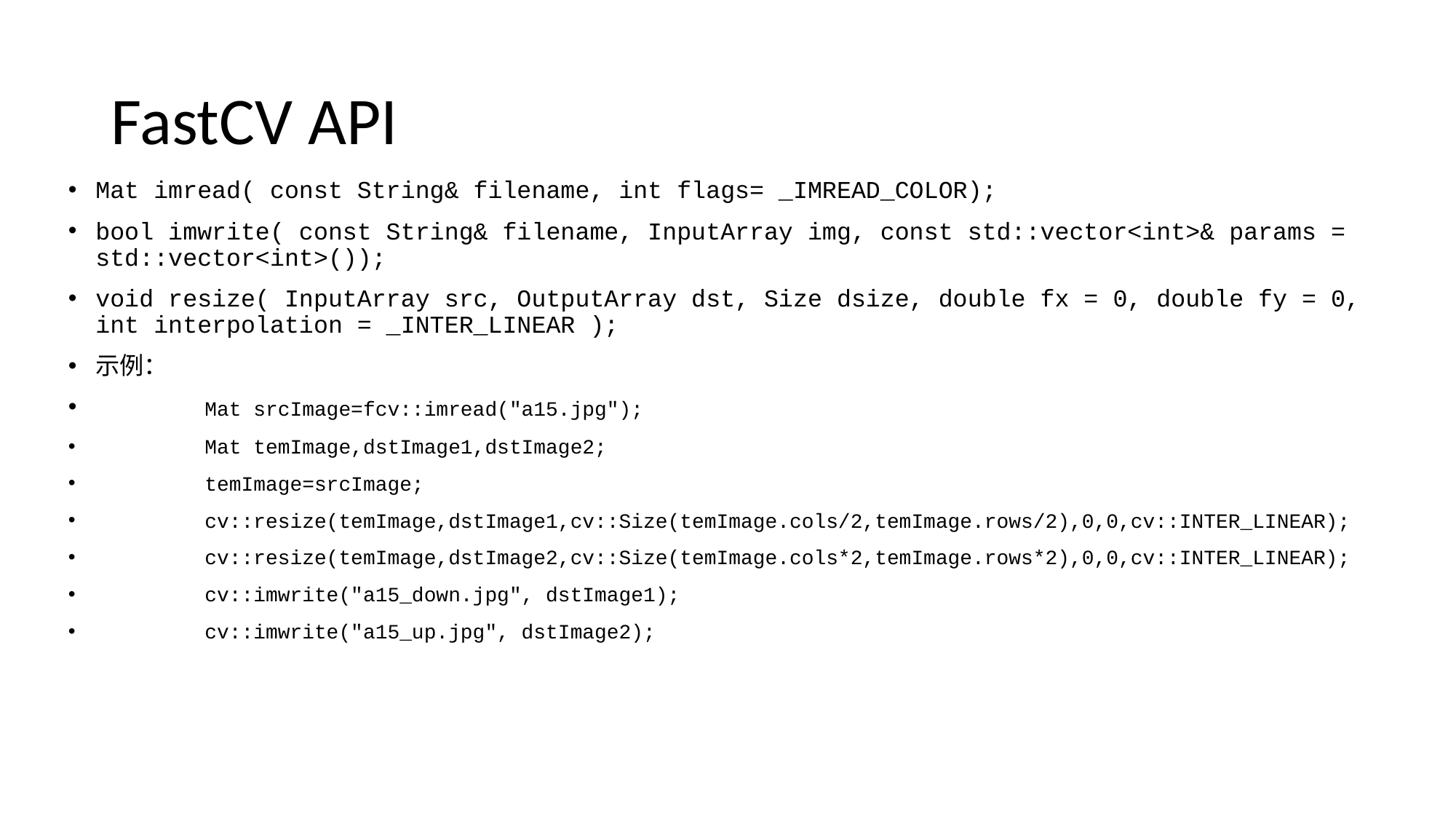

# FastCV API
Mat imread( const String& filename, int flags= _IMREAD_COLOR);
bool imwrite( const String& filename, InputArray img, const std::vector<int>& params = std::vector<int>());
void resize( InputArray src, OutputArray dst, Size dsize, double fx = 0, double fy = 0, int interpolation = _INTER_LINEAR );
示例：
	Mat srcImage=fcv::imread("a15.jpg");
    	Mat temImage,dstImage1,dstImage2;
    	temImage=srcImage;
 	cv::resize(temImage,dstImage1,cv::Size(temImage.cols/2,temImage.rows/2),0,0,cv::INTER_LINEAR);
    	cv::resize(temImage,dstImage2,cv::Size(temImage.cols*2,temImage.rows*2),0,0,cv::INTER_LINEAR);
	cv::imwrite("a15_down.jpg", dstImage1);
	cv::imwrite("a15_up.jpg", dstImage2);